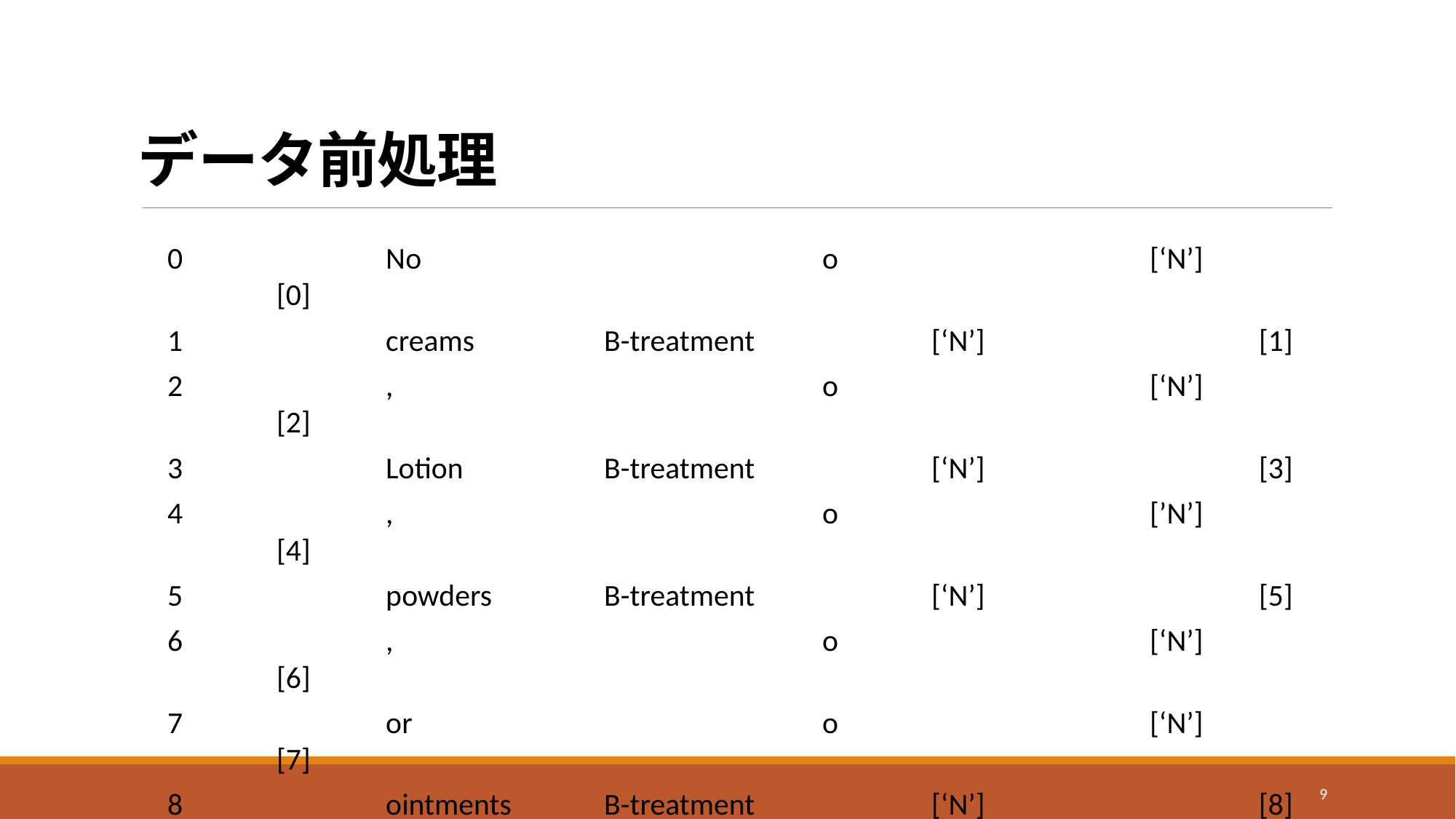

# データ前処理
0		No				o			[‘N’]			[0]
1		creams 		B-treatment		[‘N’]			[1]
2		,				o			[‘N’]			[2]
3		Lotion		B-treatment		[‘N’]			[3]
4		,				o			[’N’]			[4]
5		powders		B-treatment		[‘N’]			[5]
6		,				o			[‘N’]			[6]
7		or				o			[‘N’]			[7]
8		ointments	B-treatment		[‘N’]			[8]
9		to 				o			[‘N’]			[9]
10		incision		 B-problem		[‘TrNAP’,’ TrNAP’,’ TrNAP’,’ TrNAP’]		[1,3,5,8]

9